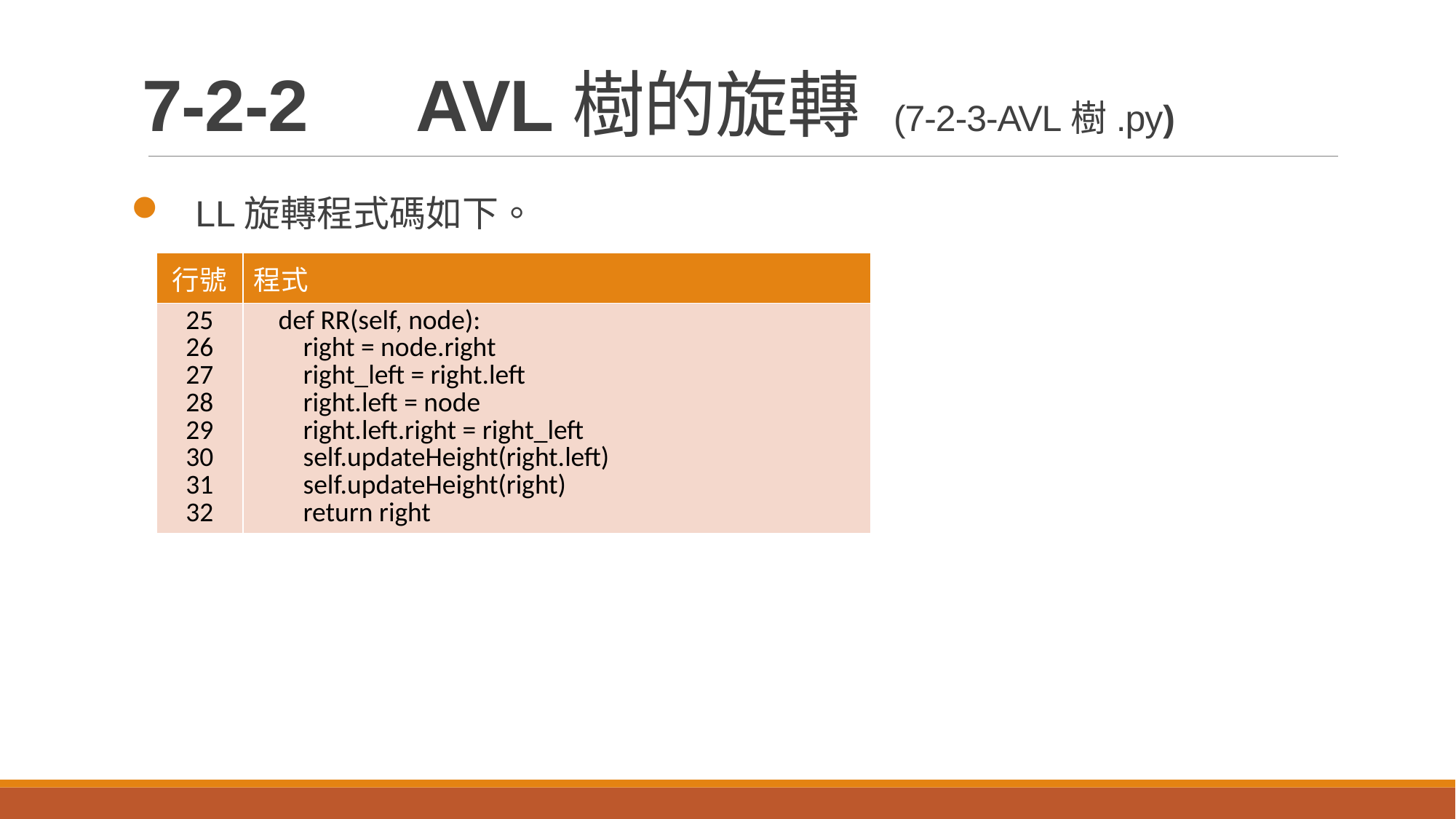

# 7-2-2　AVL樹的旋轉 (7-2-3-AVL樹.py)
LL旋轉程式碼如下。
| 行號 | 程式 |
| --- | --- |
| 25 26 27 28 29 30 31 32 | def RR(self, node): right = node.right right\_left = right.left right.left = node right.left.right = right\_left self.updateHeight(right.left) self.updateHeight(right) return right |